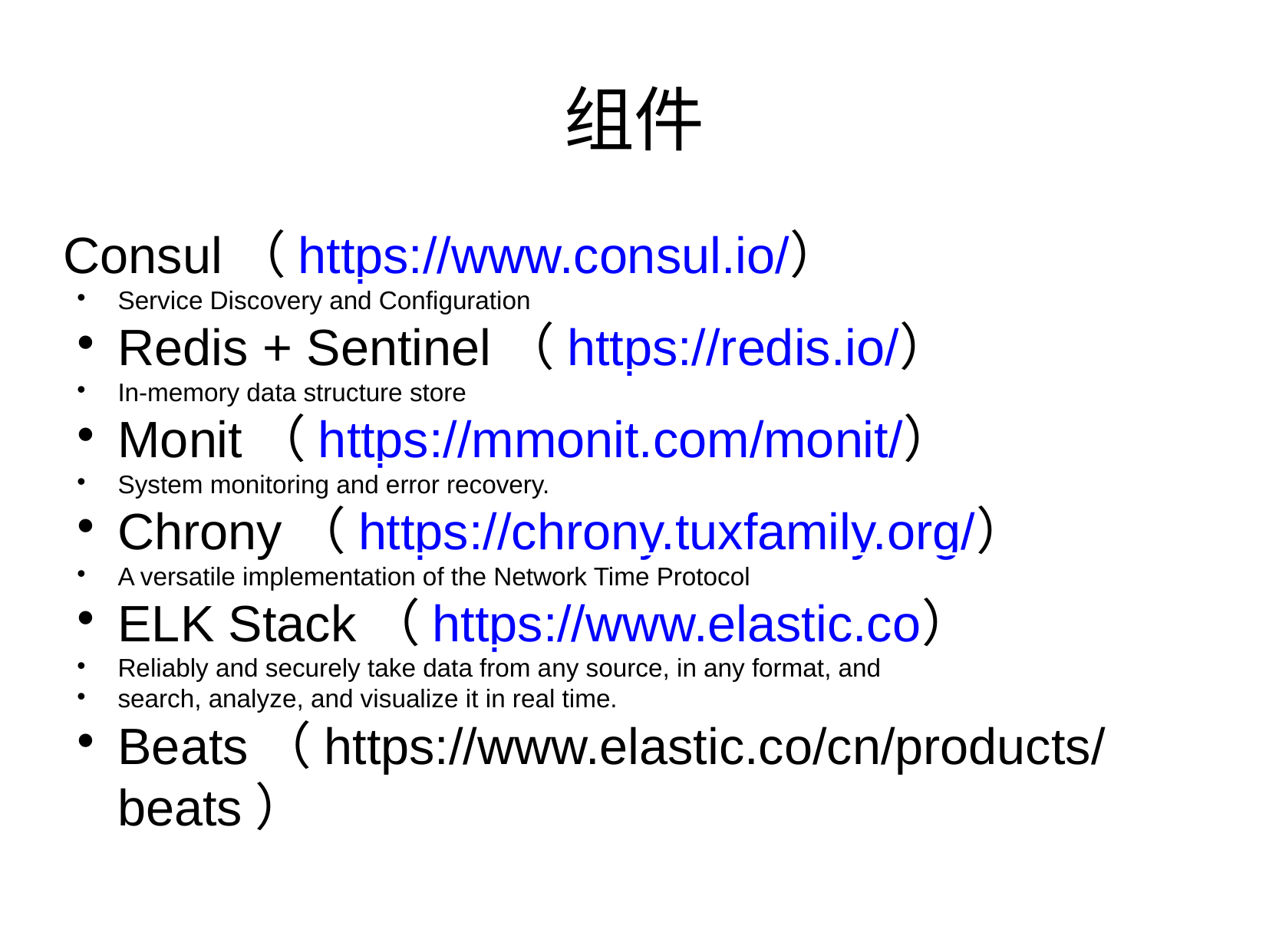

组件
Consul（https://www.consul.io/）
Service Discovery and Configuration
Redis + Sentinel（https://redis.io/）
In-memory data structure store
Monit（https://mmonit.com/monit/）
System monitoring and error recovery.
Chrony（https://chrony.tuxfamily.org/）
A versatile implementation of the Network Time Protocol
ELK Stack（https://www.elastic.co）
Reliably and securely take data from any source, in any format, and
search, analyze, and visualize it in real time.
Beats（https://www.elastic.co/cn/products/beats）